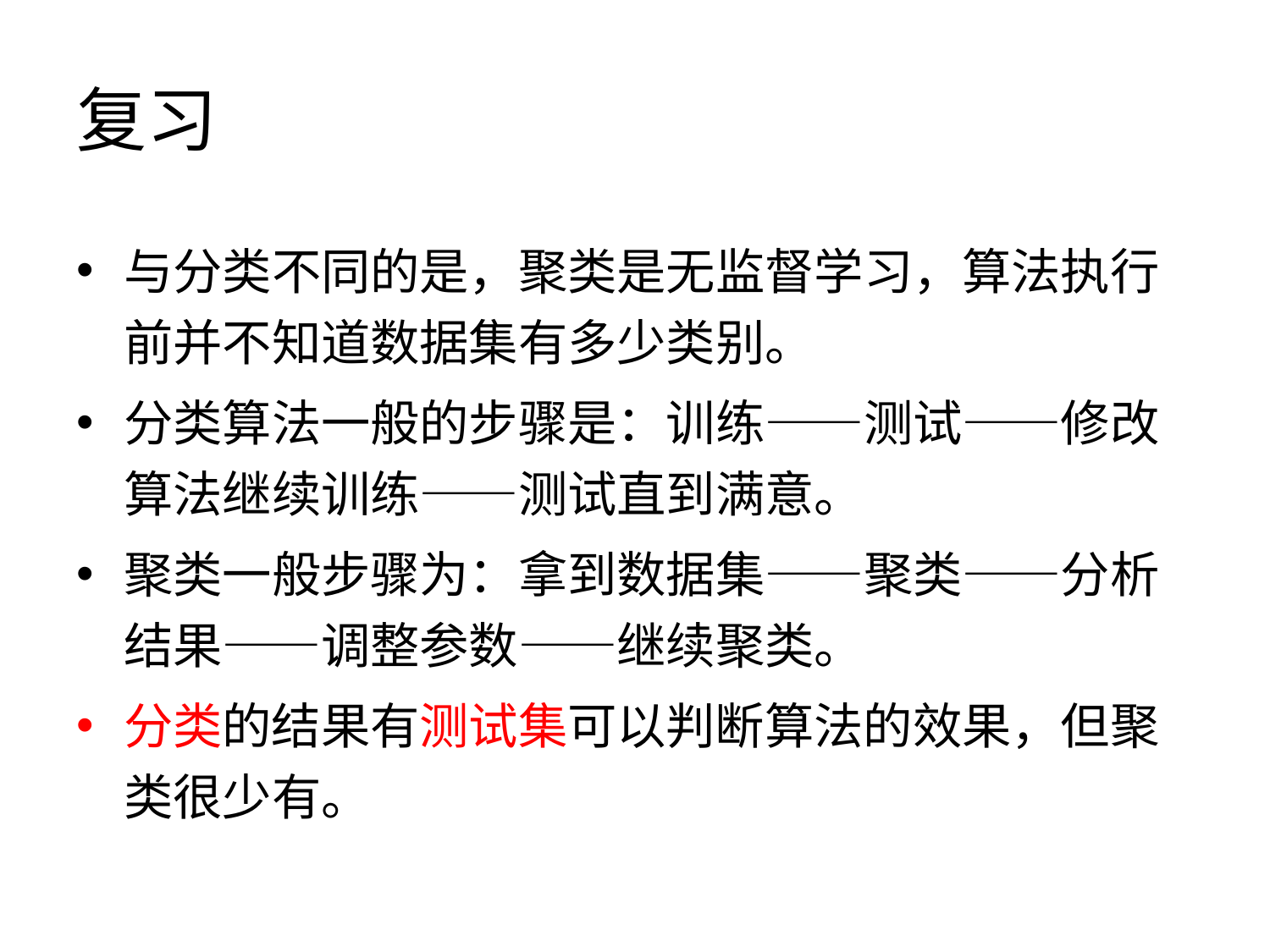

# 复习
与分类不同的是，聚类是无监督学习，算法执行前并不知道数据集有多少类别。
分类算法一般的步骤是：训练——测试——修改算法继续训练——测试直到满意。
聚类一般步骤为：拿到数据集——聚类——分析结果——调整参数——继续聚类。
分类的结果有测试集可以判断算法的效果，但聚类很少有。